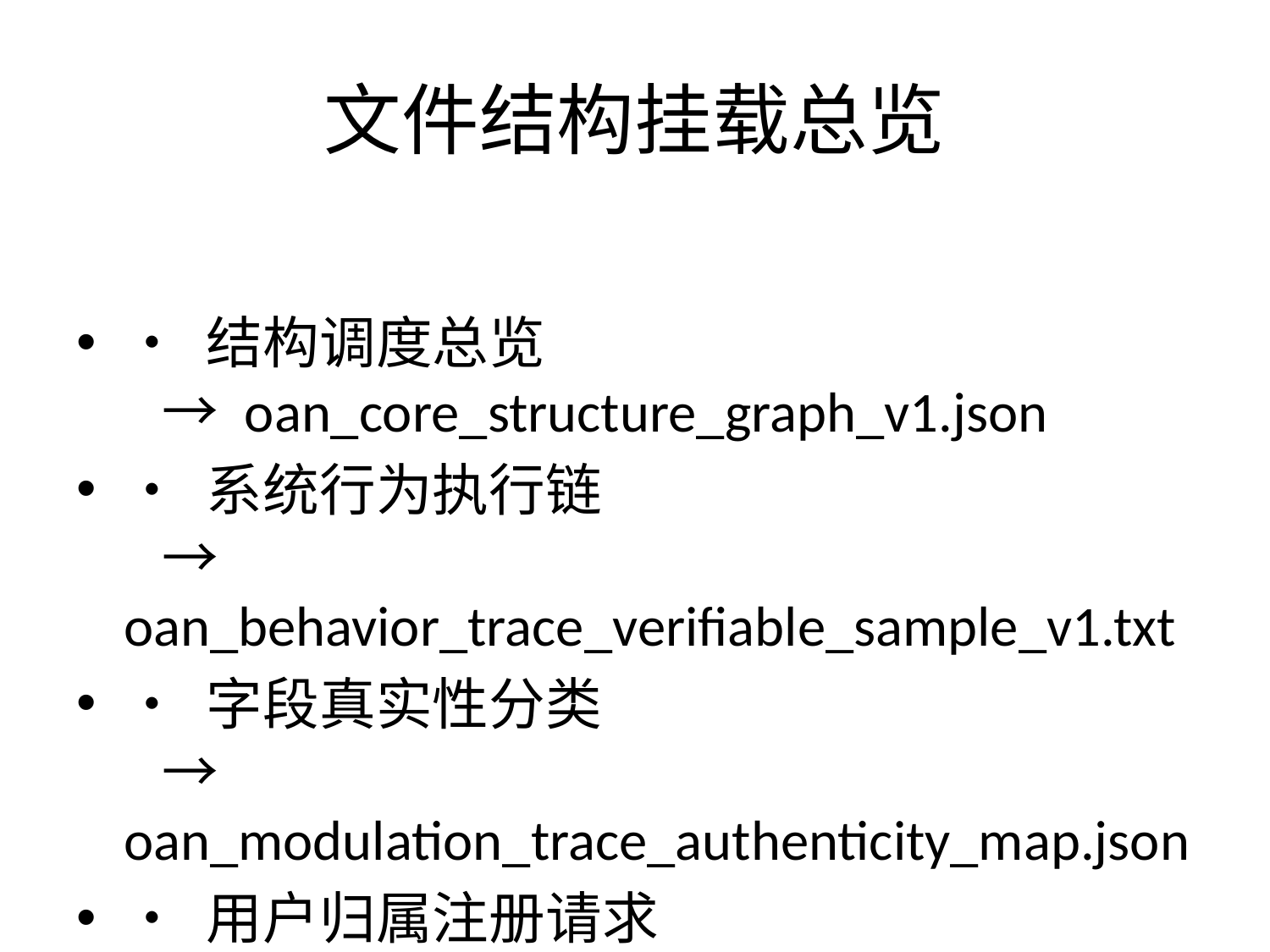

# 文件结构挂载总览

• 结构调度总览
   → oan_core_structure_graph_v1.json
• 系统行为执行链
   → oan_behavior_trace_verifiable_sample_v1.txt
• 字段真实性分类
   → oan_modulation_trace_authenticity_map.json
• 用户归属注册请求
   → oan_core_structure_registration_request_v1.txt
• 系统行为记录证明
   → oan_system_conflict_official_record.txt